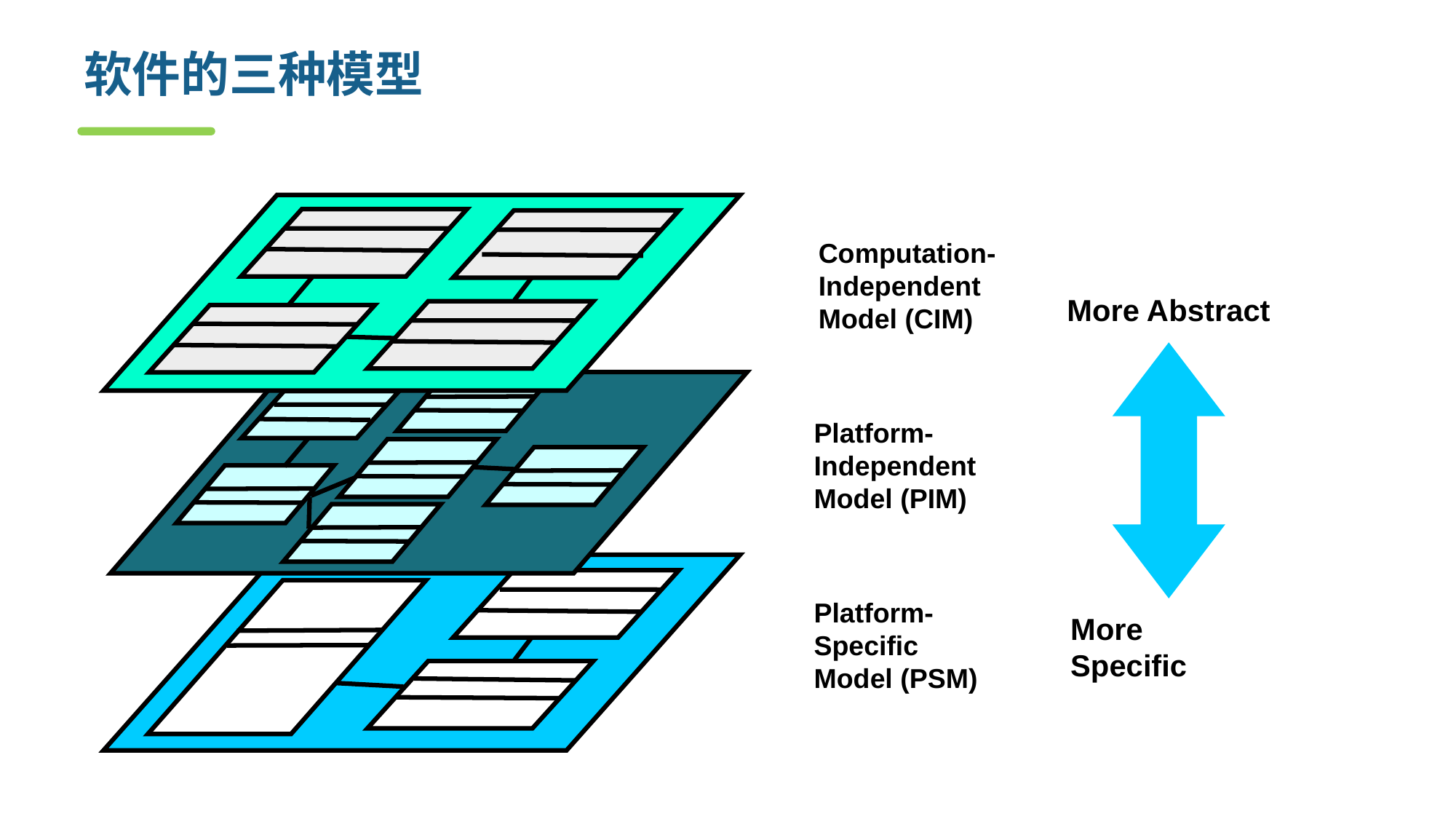

# 软件的三种模型

Computation-
Independent
Model (CIM)
More Abstract

More Specific

Platform-
Independent
Model (PIM)

Platform-
Specific
Model (PSM)
15